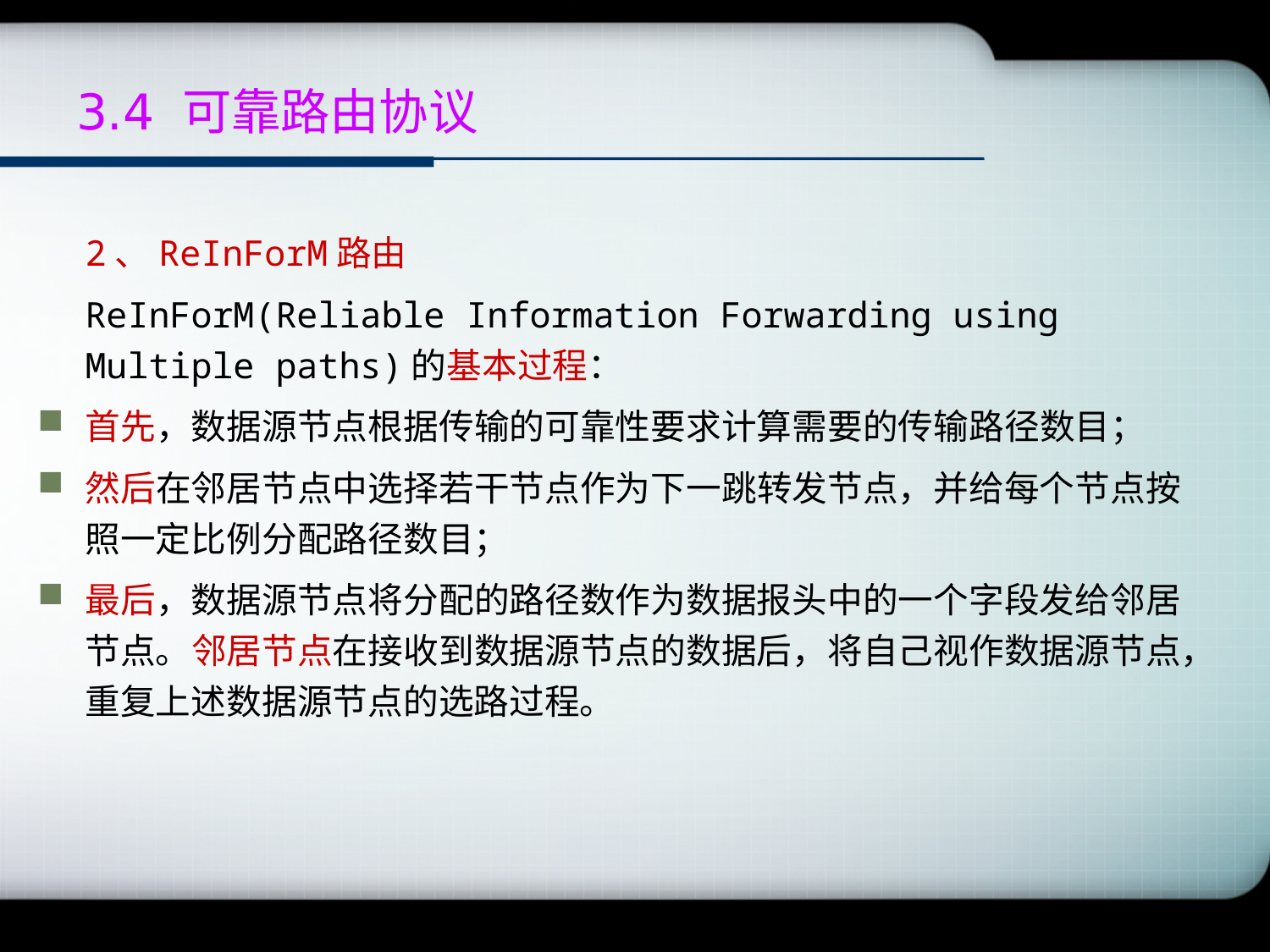

# 3.4 可靠路由协议
	2、ReInForM路由
	ReInForM(Reliable Information Forwarding using Multiple paths)的基本过程：
首先，数据源节点根据传输的可靠性要求计算需要的传输路径数目；
然后在邻居节点中选择若干节点作为下一跳转发节点，并给每个节点按照一定比例分配路径数目；
最后，数据源节点将分配的路径数作为数据报头中的一个字段发给邻居节点。邻居节点在接收到数据源节点的数据后，将自己视作数据源节点，重复上述数据源节点的选路过程。